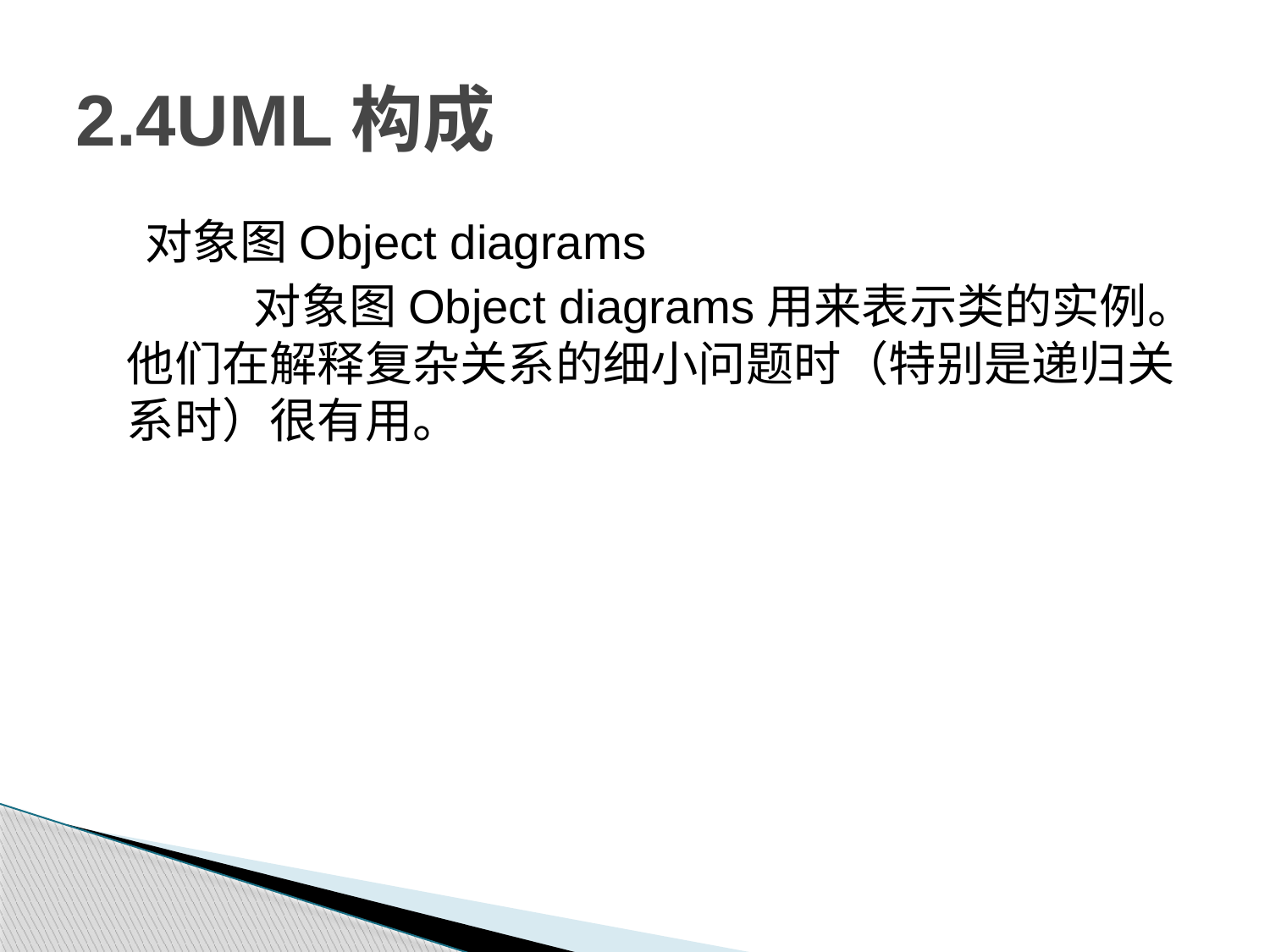

# 2.4UML构成
    对象图Object diagrams
		对象图Object diagrams用来表示类的实例。他们在解释复杂关系的细小问题时（特别是递归关系时）很有用。